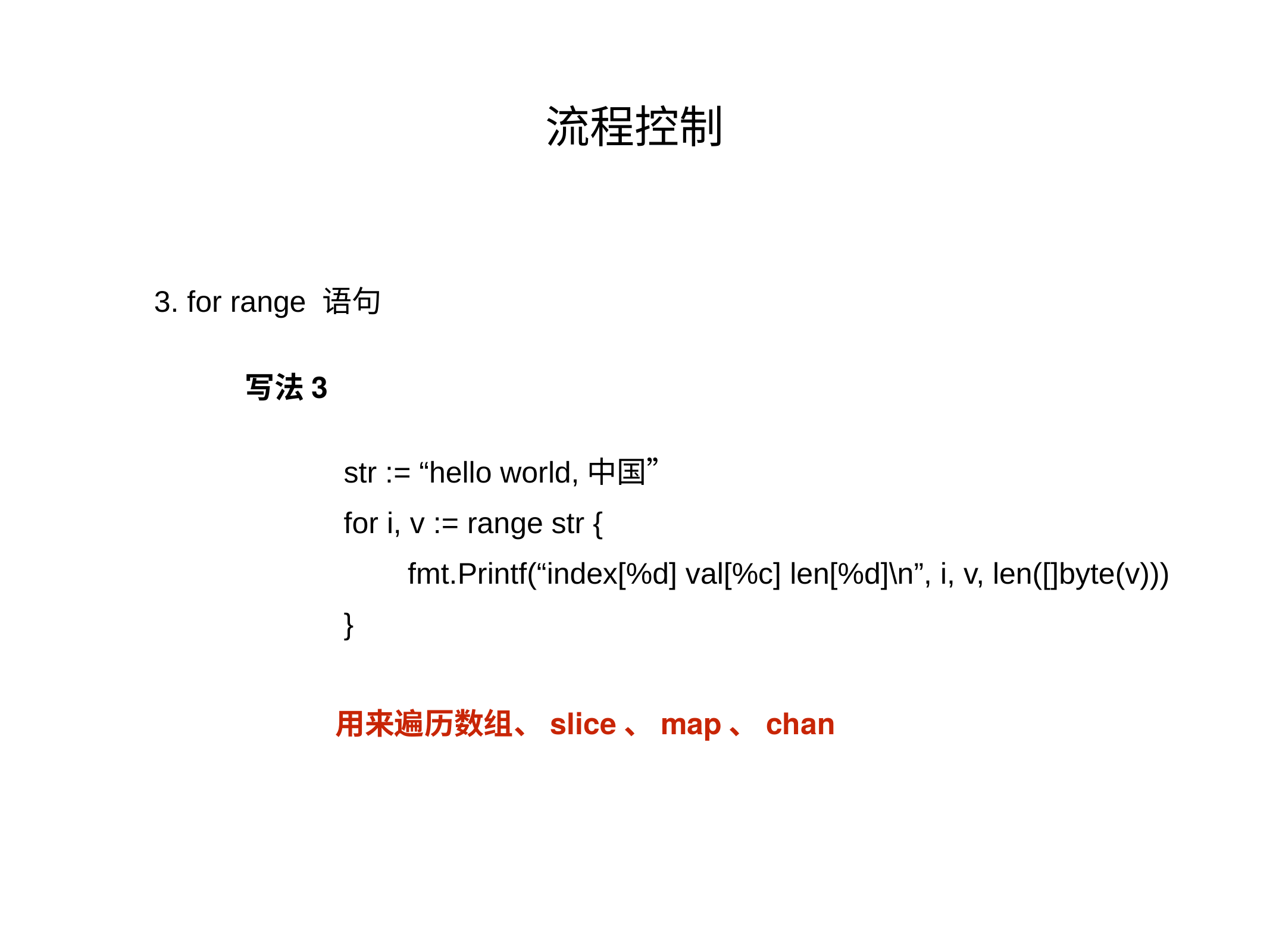

流程控制
3. for range 语句
写法3
str := “hello world,中国”
for i, v := range str {
     fmt.Printf(“index[%d] val[%c] len[%d]\n”, i, v, len([]byte(v)))
}
用来遍历数组、slice、map、chan